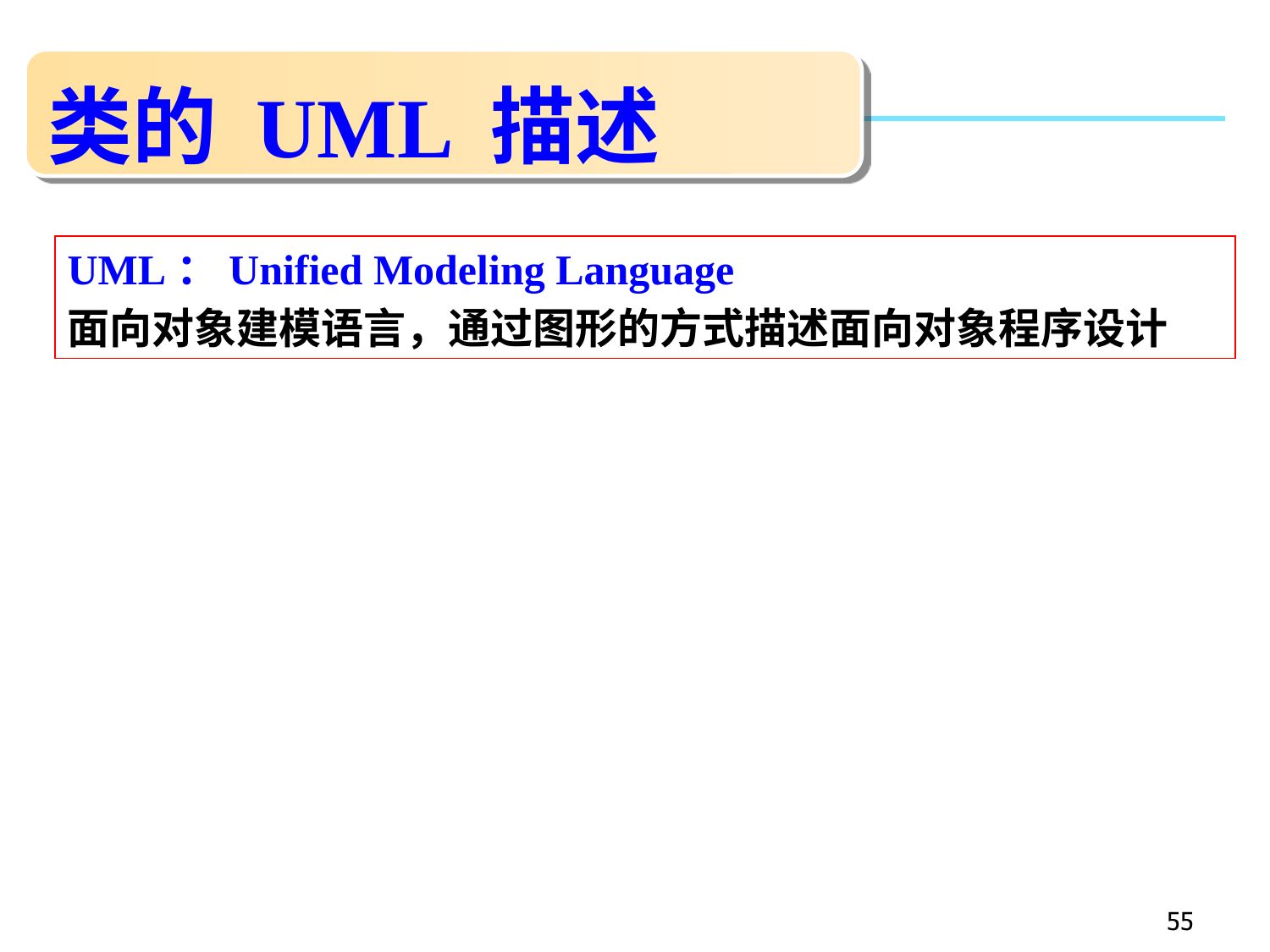

# 类的 UML 描述
UML：Unified Modeling Language
面向对象建模语言，通过图形的方式描述面向对象程序设计
55